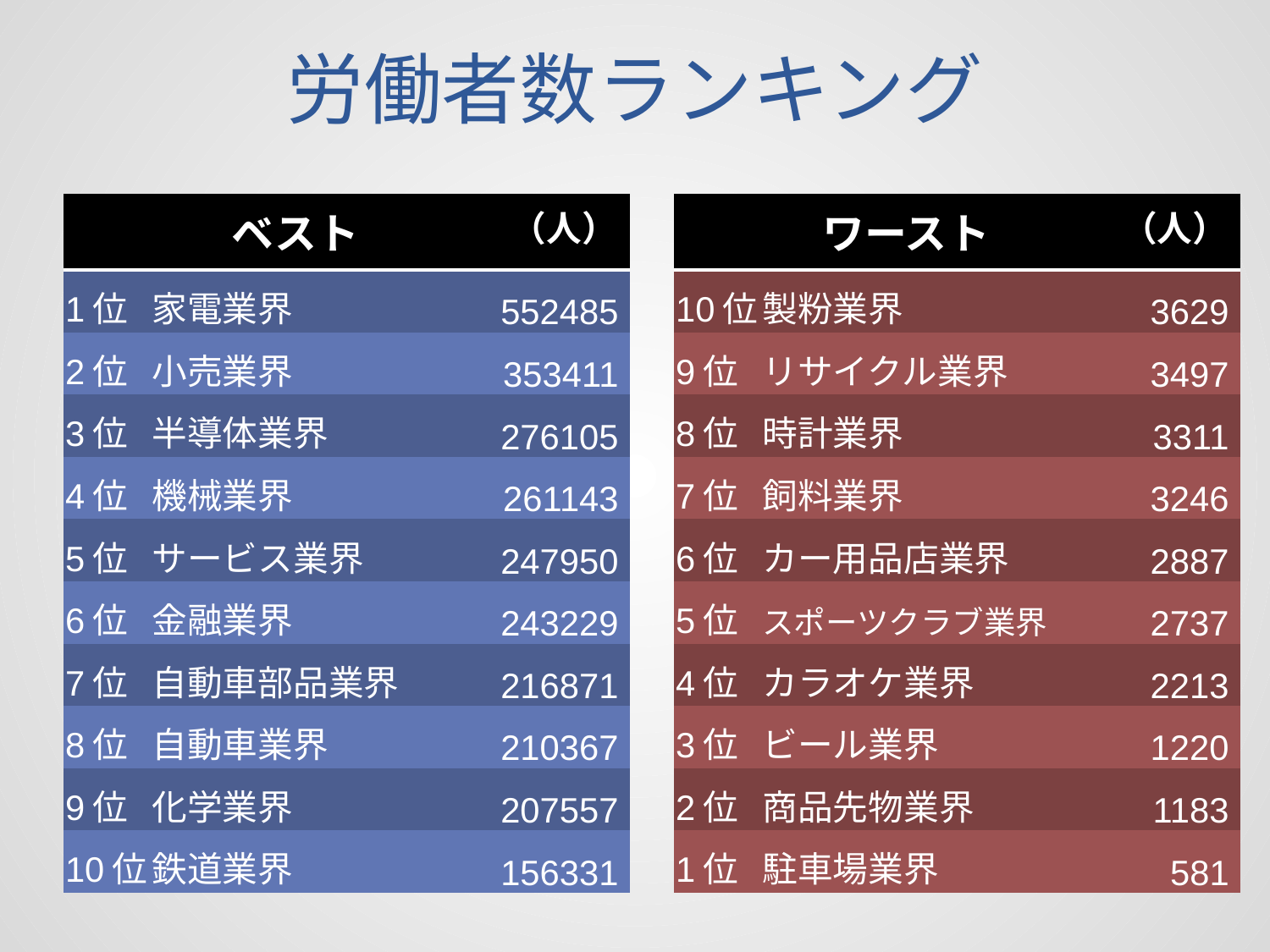

# 労働者数ランキング
|  | ベスト | （人） |
| --- | --- | --- |
| 1位 | 家電業界 | 552485 |
| 2位 | 小売業界 | 353411 |
| 3位 | 半導体業界 | 276105 |
| 4位 | 機械業界 | 261143 |
| 5位 | サービス業界 | 247950 |
| 6位 | 金融業界 | 243229 |
| 7位 | 自動車部品業界 | 216871 |
| 8位 | 自動車業界 | 210367 |
| 9位 | 化学業界 | 207557 |
| 10位 | 鉄道業界 | 156331 |
|  | ワースト | （人） |
| --- | --- | --- |
| 10位 | 製粉業界 | 3629 |
| 9位 | リサイクル業界 | 3497 |
| 8位 | 時計業界 | 3311 |
| 7位 | 飼料業界 | 3246 |
| 6位 | カー用品店業界 | 2887 |
| 5位 | スポーツクラブ業界 | 2737 |
| 4位 | カラオケ業界 | 2213 |
| 3位 | ビール業界 | 1220 |
| 2位 | 商品先物業界 | 1183 |
| 1位 | 駐車場業界 | 581 |